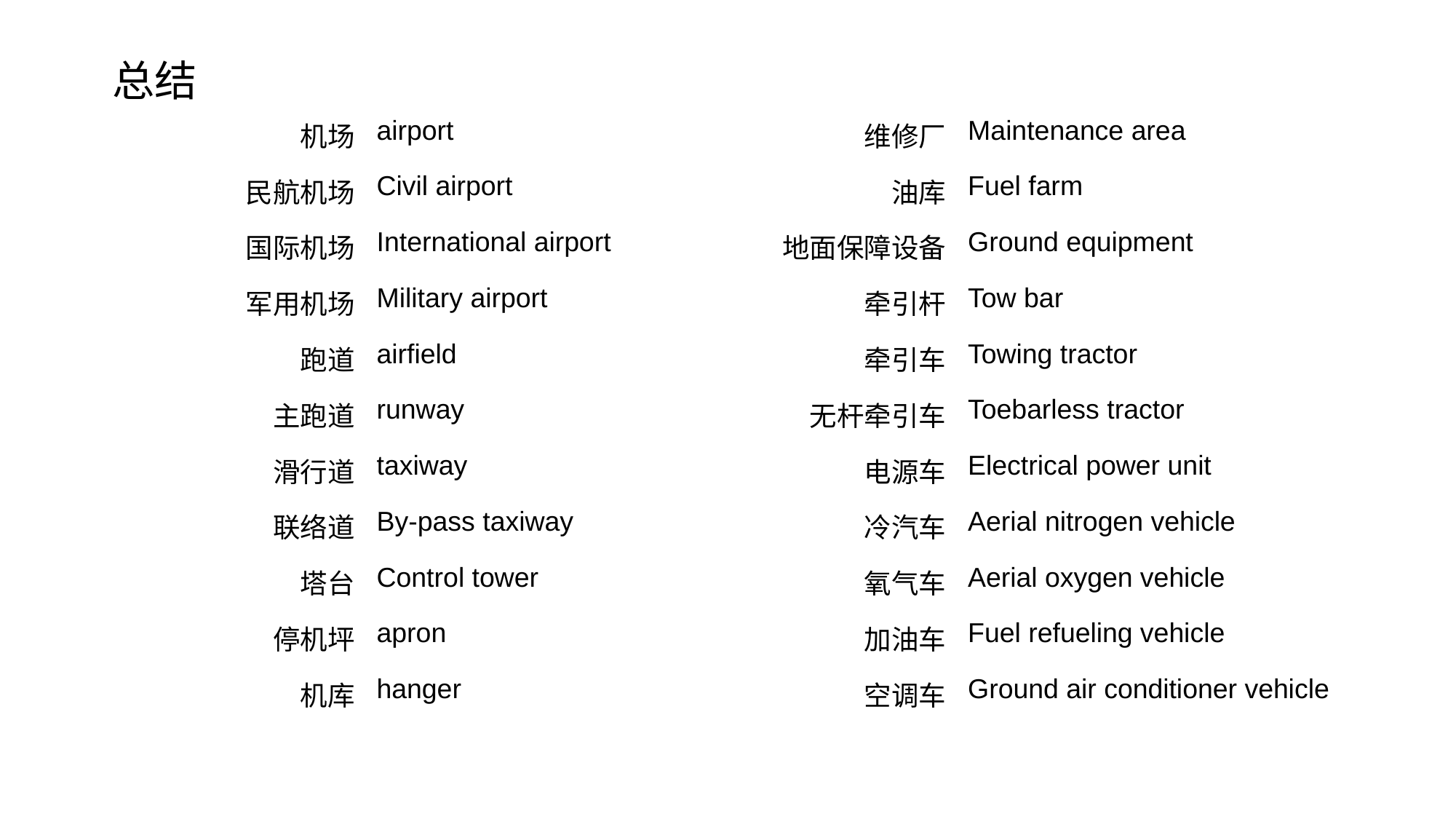

总结
| 机场 | airport |
| --- | --- |
| 民航机场 | Civil airport |
| 国际机场 | International airport |
| 军用机场 | Military airport |
| 跑道 | airfield |
| 主跑道 | runway |
| 滑行道 | taxiway |
| 联络道 | By-pass taxiway |
| 塔台 | Control tower |
| 停机坪 | apron |
| 机库 | hanger |
| 维修厂 | Maintenance area |
| --- | --- |
| 油库 | Fuel farm |
| 地面保障设备 | Ground equipment |
| 牵引杆 | Tow bar |
| 牵引车 | Towing tractor |
| 无杆牵引车 | Toebarless tractor |
| 电源车 | Electrical power unit |
| 冷汽车 | Aerial nitrogen vehicle |
| 氧气车 | Aerial oxygen vehicle |
| 加油车 | Fuel refueling vehicle |
| 空调车 | Ground air conditioner vehicle |